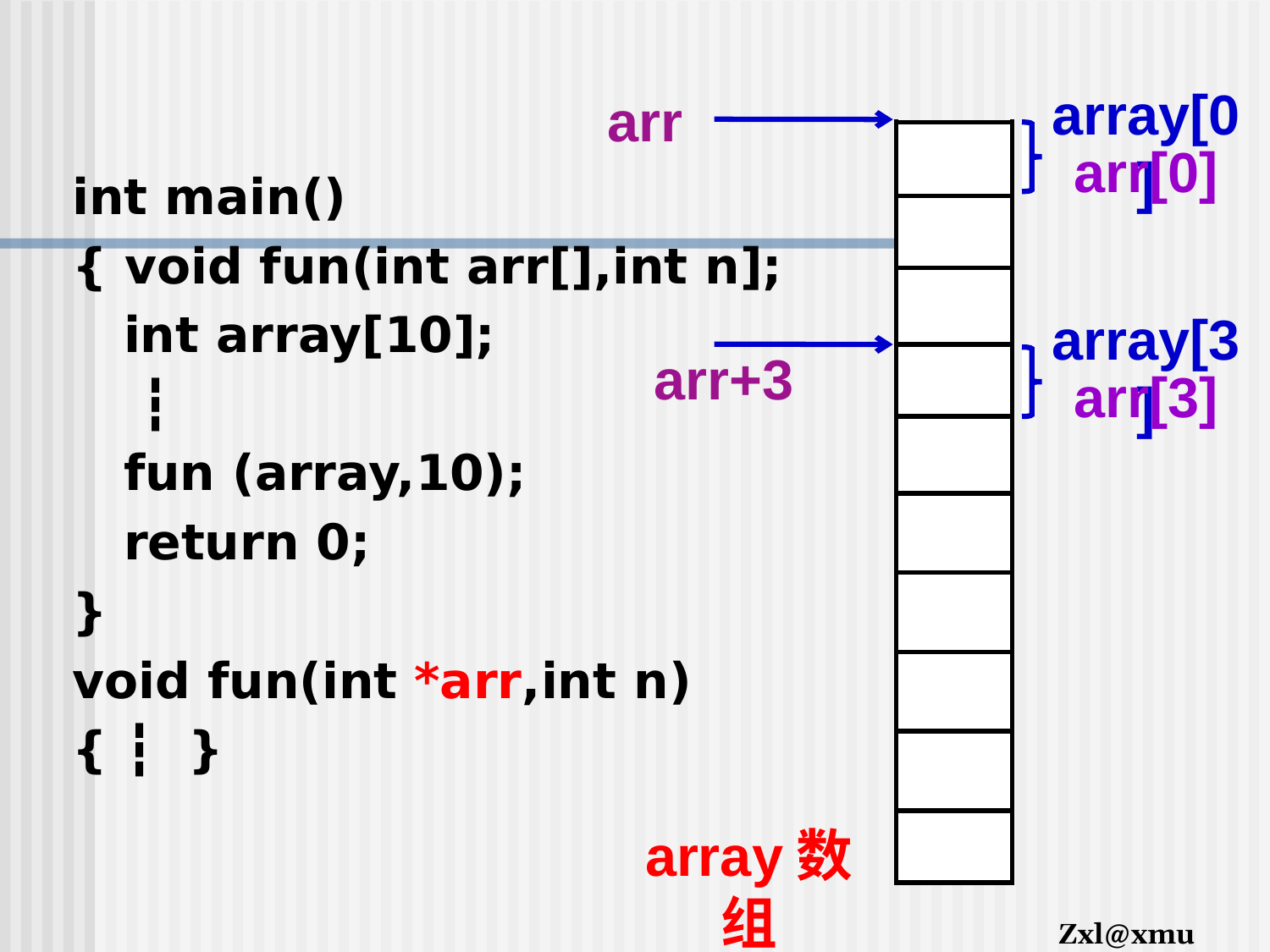

array[0]
arr
|  |
| --- |
|  |
|  |
|  |
|  |
|  |
|  |
|  |
|  |
|  |

arr[0]
int main()
{ void fun(int arr[],int n];
   int array[10];
    ┇
   fun (array,10);
   return 0;
}
void fun(int *arr,int n)
{ ┇  }
array[3]
arr+3

arr[3]
array数组